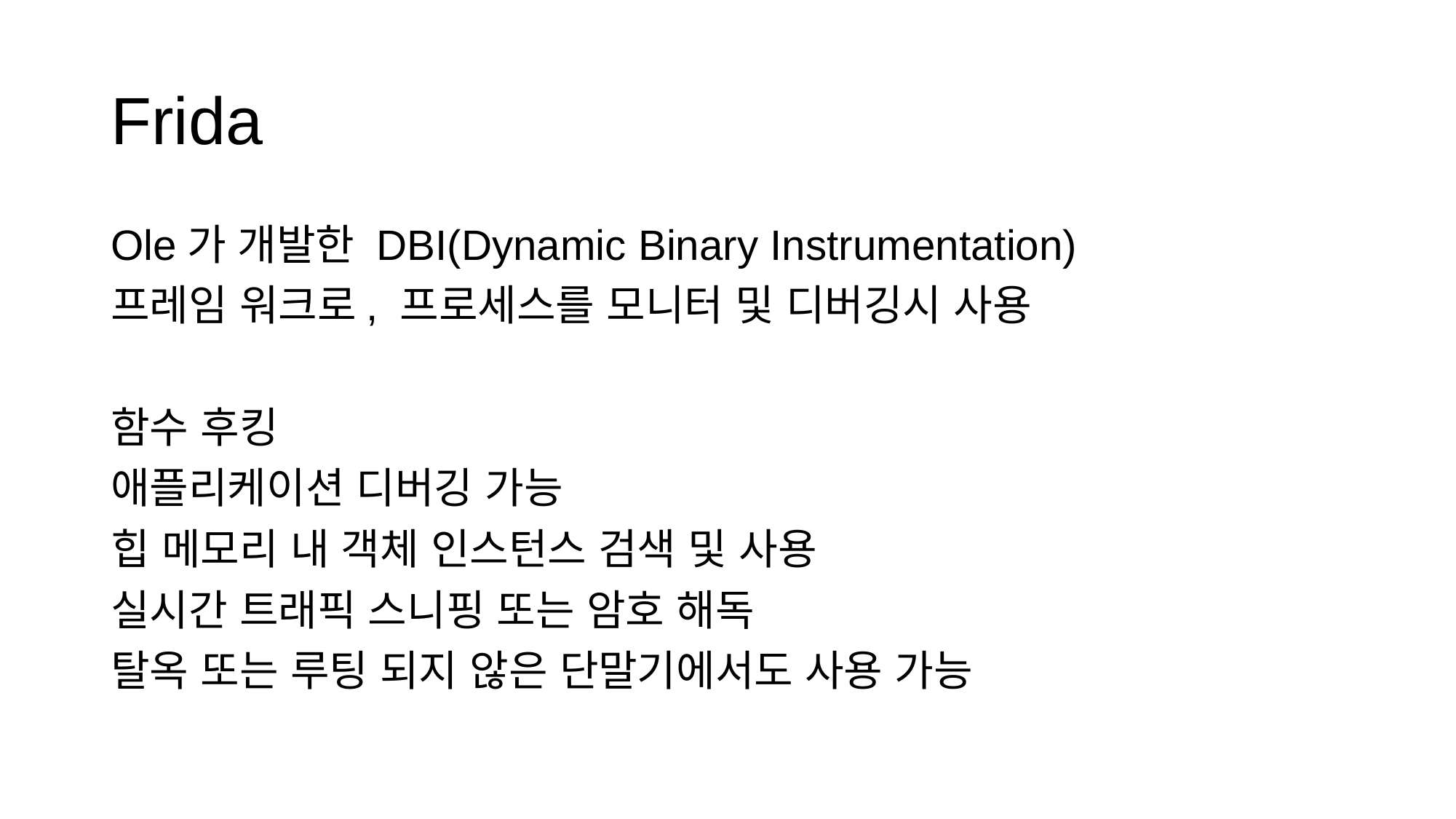

# Frida
Ole가 개발한 DBI(Dynamic Binary Instrumentation)
프레임 워크로, 프로세스를 모니터 및 디버깅시 사용

함수 후킹
애플리케이션 디버깅 가능
힙 메모리 내 객체 인스턴스 검색 및 사용
실시간 트래픽 스니핑 또는 암호 해독
탈옥 또는 루팅 되지 않은 단말기에서도 사용 가능